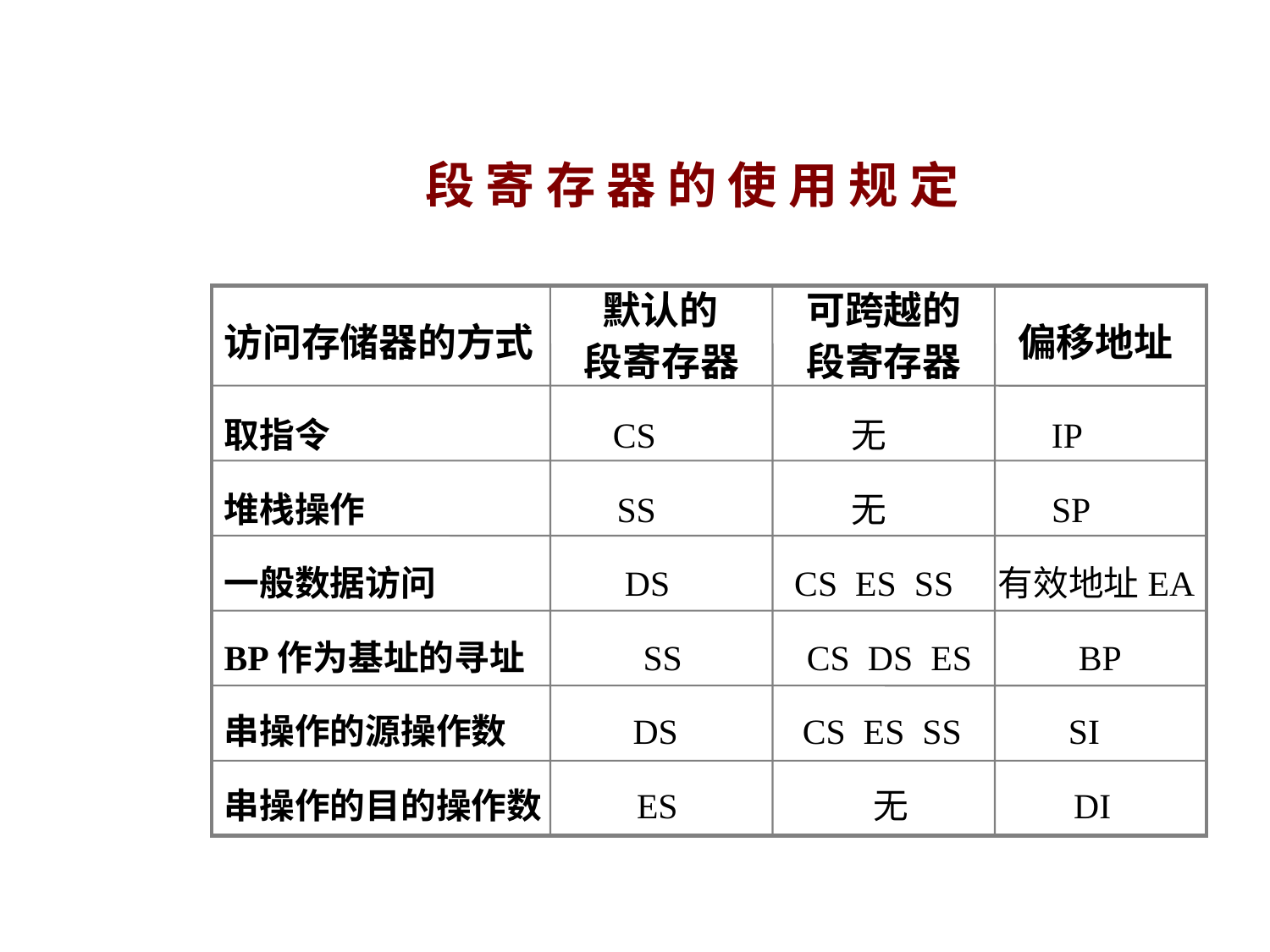

段 寄 存 器 的 使 用 规 定
 默认的
段寄存器
可跨越的
段寄存器

访问存储器的方式
偏移地址
取指令                                   CS                     无                    IP
堆栈操作                               SS                     无                    SP
一般数据访问                       DS              CS  ES  SS    有效地址EA
BP作为基址的寻址              SS              CS  DS  ES            BP
串操作的源操作数               DS              CS  ES  SS            SI
串操作的目的操作数           ES                     无                    DI